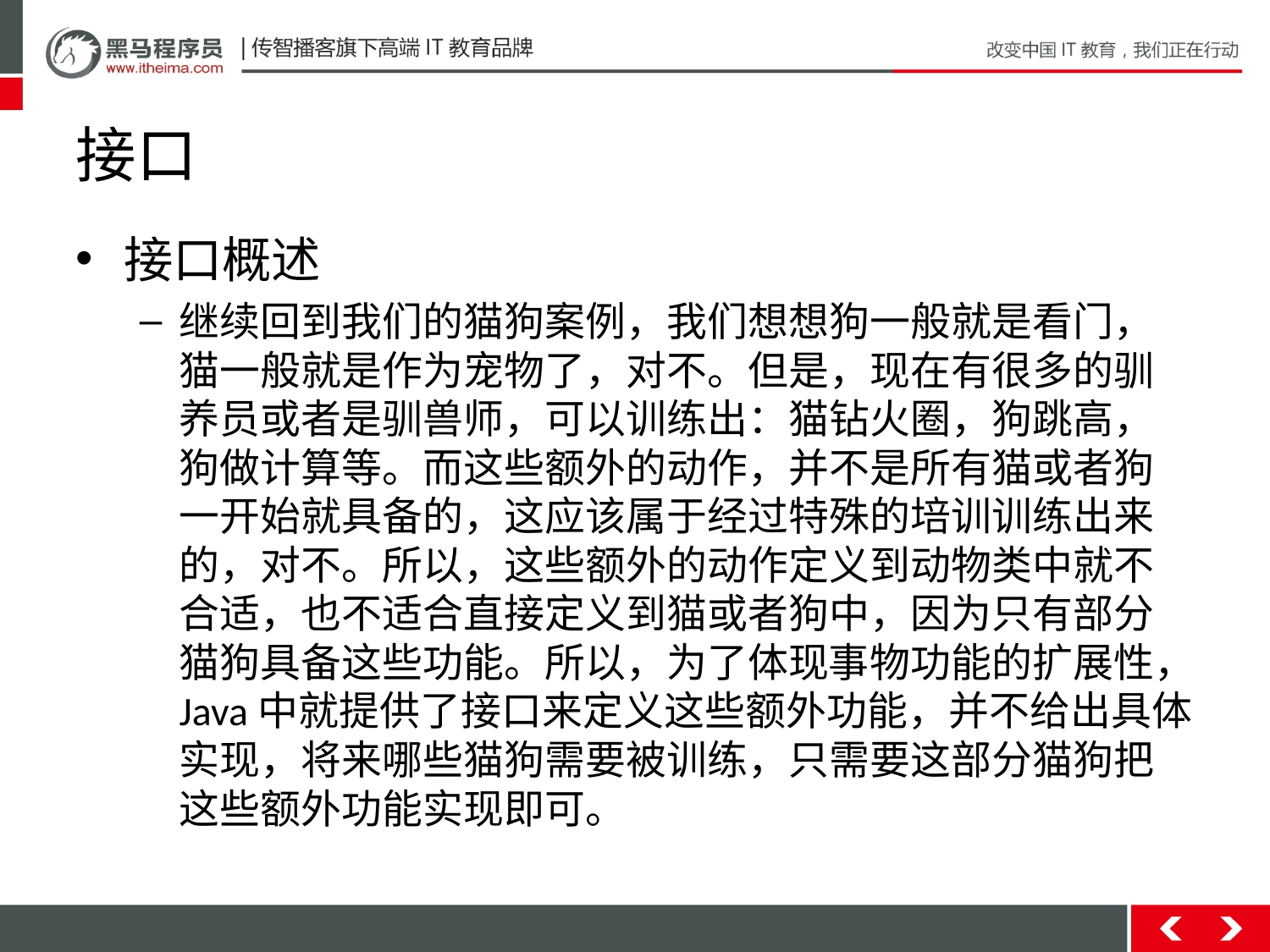

# 接口
接口概述
继续回到我们的猫狗案例，我们想想狗一般就是看门，猫一般就是作为宠物了，对不。但是，现在有很多的驯养员或者是驯兽师，可以训练出：猫钻火圈，狗跳高，狗做计算等。而这些额外的动作，并不是所有猫或者狗一开始就具备的，这应该属于经过特殊的培训训练出来的，对不。所以，这些额外的动作定义到动物类中就不合适，也不适合直接定义到猫或者狗中，因为只有部分猫狗具备这些功能。所以，为了体现事物功能的扩展性，Java中就提供了接口来定义这些额外功能，并不给出具体实现，将来哪些猫狗需要被训练，只需要这部分猫狗把这些额外功能实现即可。